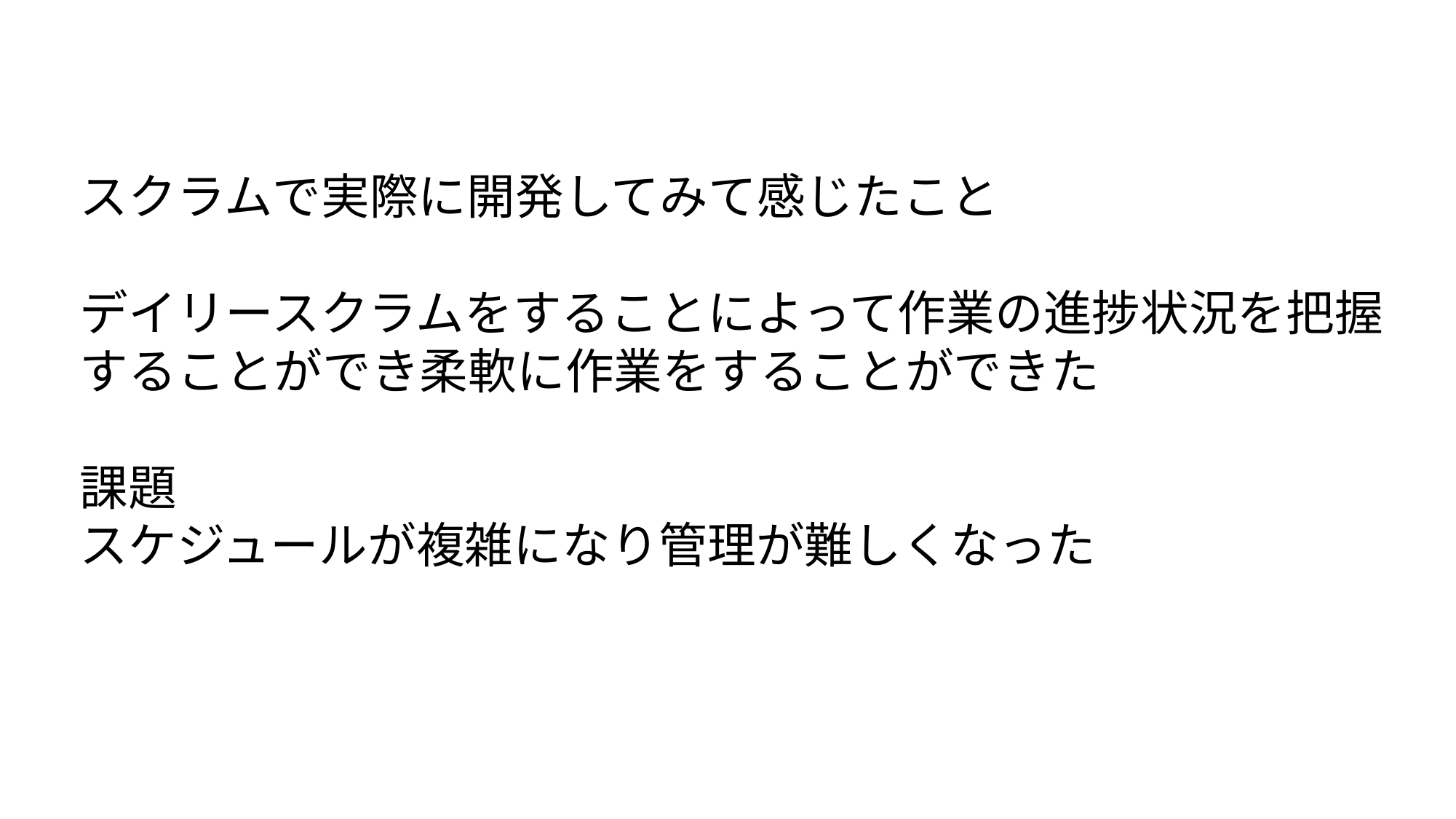

スクラムで実際に開発してみて感じたこと

デイリースクラムをすることによって作業の進捗状況を把握
することができ柔軟に作業をすることができた

課題
スケジュールが複雑になり管理が難しくなった